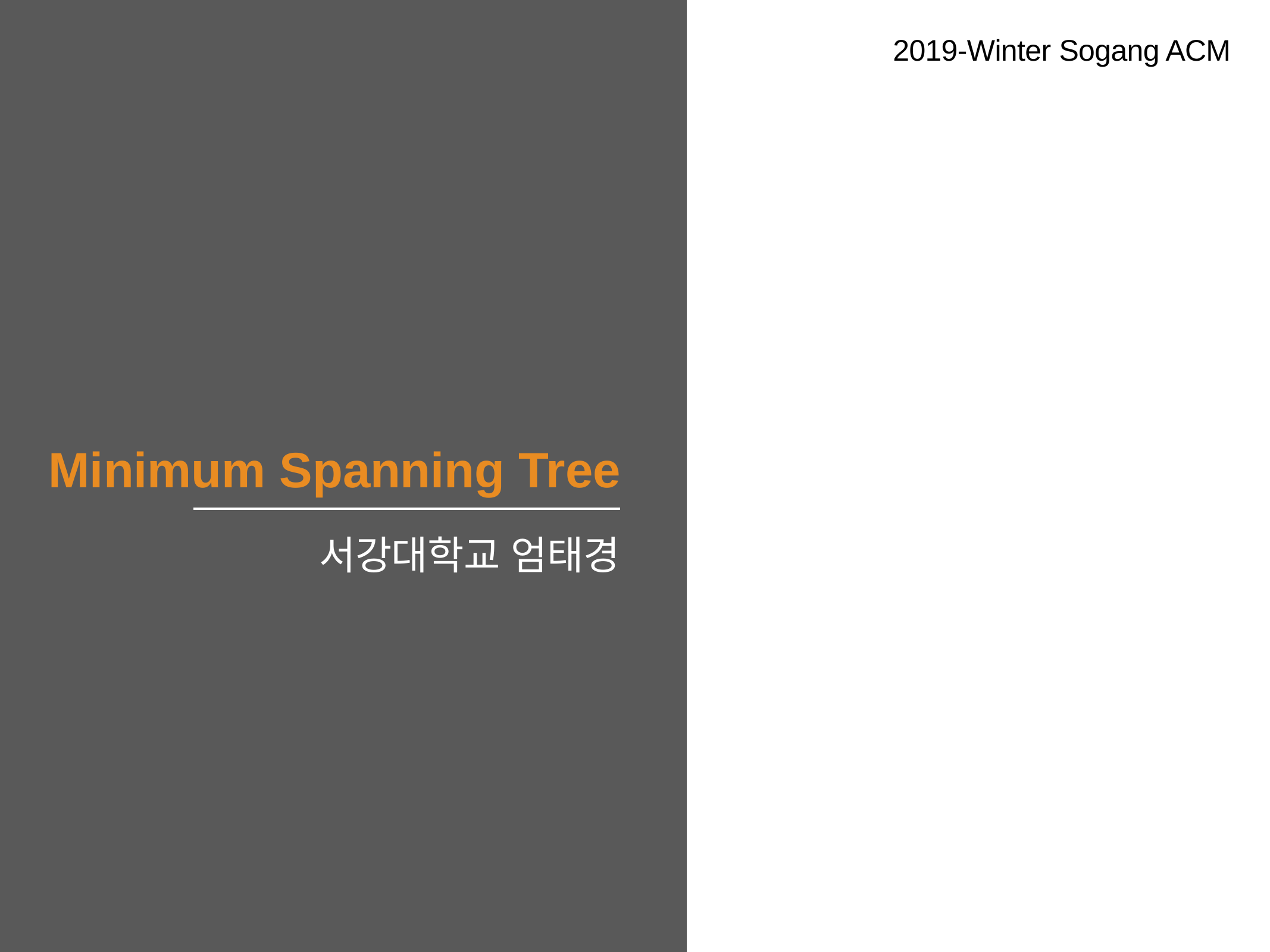

2019-Winter Sogang ACM
# Minimum Spanning Tree

서강대학교 엄태경